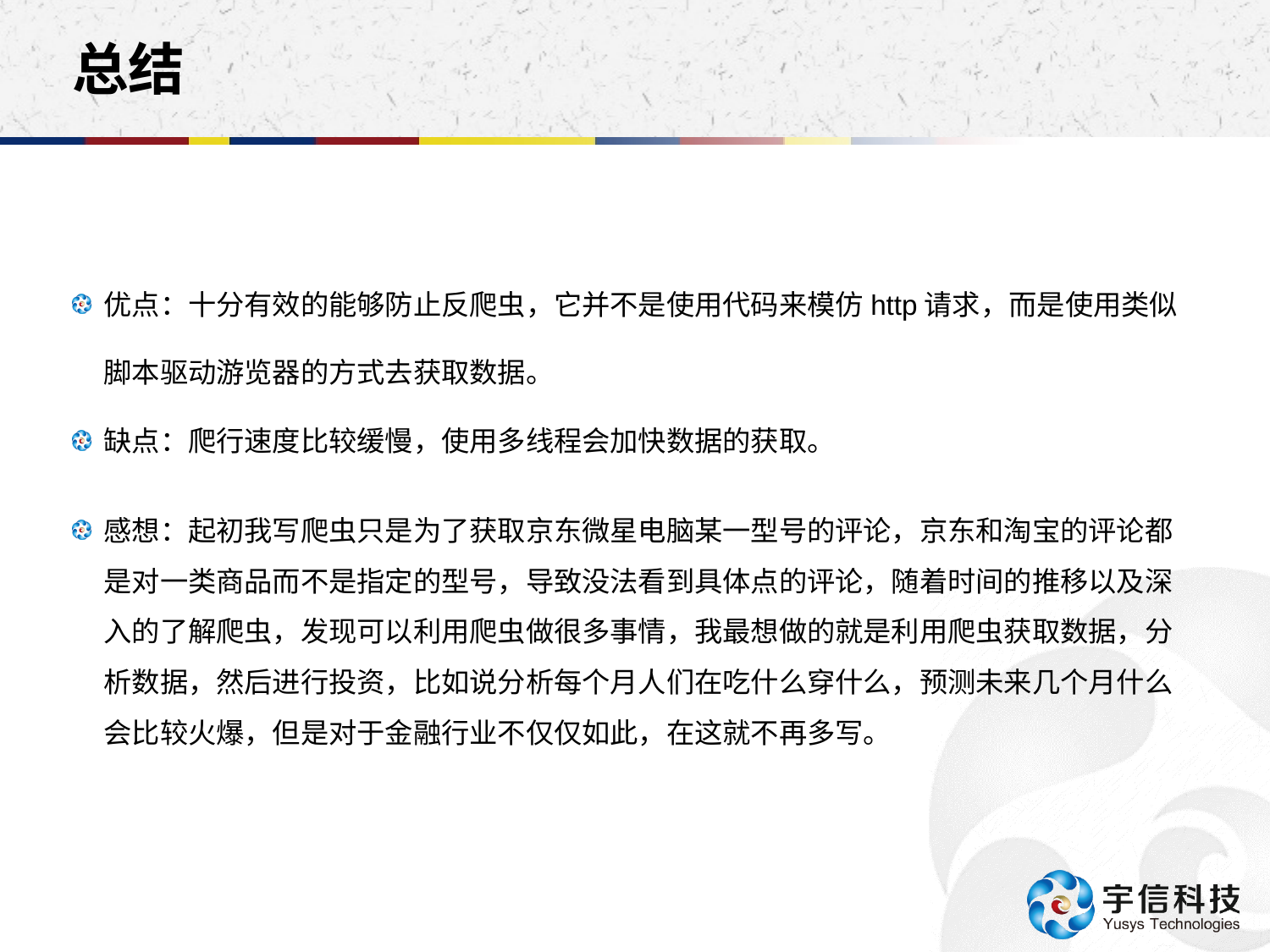

# 总结
优点：十分有效的能够防止反爬虫，它并不是使用代码来模仿http请求，而是使用类似脚本驱动游览器的方式去获取数据。
缺点：爬行速度比较缓慢，使用多线程会加快数据的获取。
感想：起初我写爬虫只是为了获取京东微星电脑某一型号的评论，京东和淘宝的评论都是对一类商品而不是指定的型号，导致没法看到具体点的评论，随着时间的推移以及深入的了解爬虫，发现可以利用爬虫做很多事情，我最想做的就是利用爬虫获取数据，分析数据，然后进行投资，比如说分析每个月人们在吃什么穿什么，预测未来几个月什么会比较火爆，但是对于金融行业不仅仅如此，在这就不再多写。